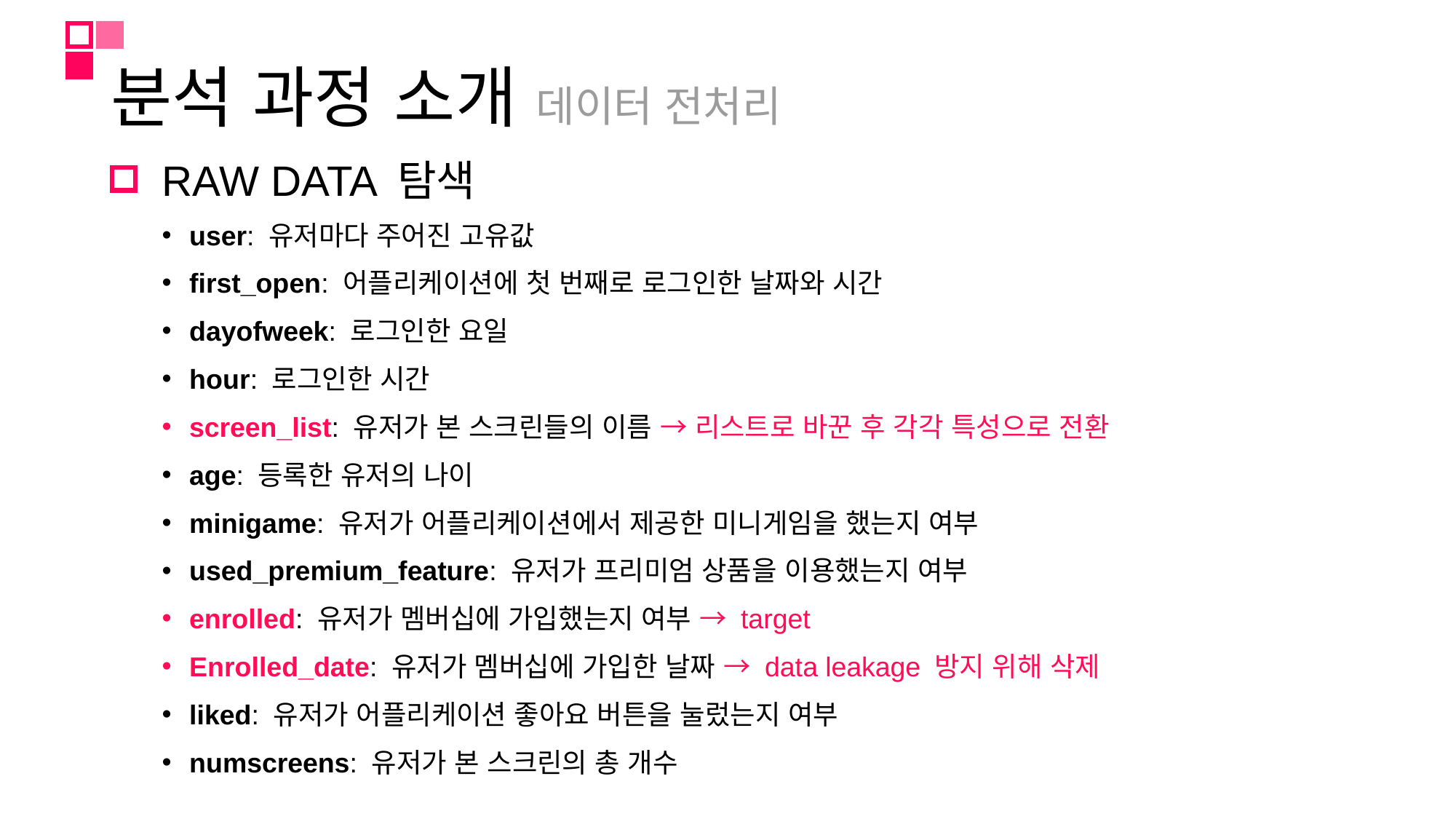

# 분석 과정 소개 데이터 전처리
RAW DATA 탐색

user: 유저마다 주어진 고유값
first_open: 어플리케이션에 첫 번째로 로그인한 날짜와 시간
dayofweek: 로그인한 요일
hour: 로그인한 시간
screen_list: 유저가 본 스크린들의 이름 → 리스트로 바꾼 후 각각 특성으로 전환
age: 등록한 유저의 나이
minigame: 유저가 어플리케이션에서 제공한 미니게임을 했는지 여부
used_premium_feature: 유저가 프리미엄 상품을 이용했는지 여부
enrolled: 유저가 멤버십에 가입했는지 여부 → target
Enrolled_date: 유저가 멤버십에 가입한 날짜 → data leakage 방지 위해 삭제
liked: 유저가 어플리케이션 좋아요 버튼을 눌렀는지 여부
numscreens: 유저가 본 스크린의 총 개수